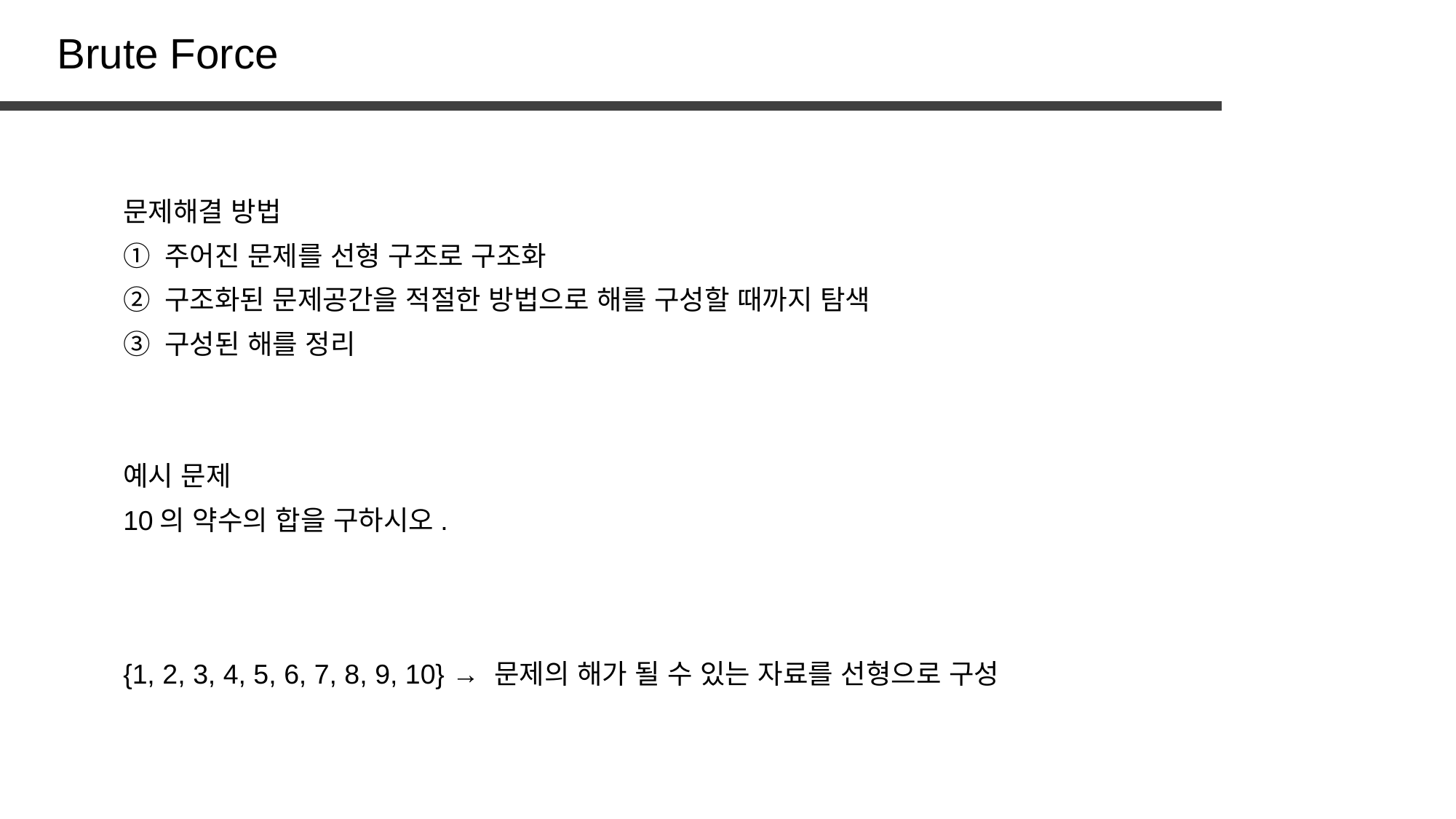

Brute Force
문제해결 방법
① 주어진 문제를 선형 구조로 구조화
② 구조화된 문제공간을 적절한 방법으로 해를 구성할 때까지 탐색
③ 구성된 해를 정리
예시 문제
10의 약수의 합을 구하시오.
{1, 2, 3, 4, 5, 6, 7, 8, 9, 10} → 문제의 해가 될 수 있는 자료를 선형으로 구성